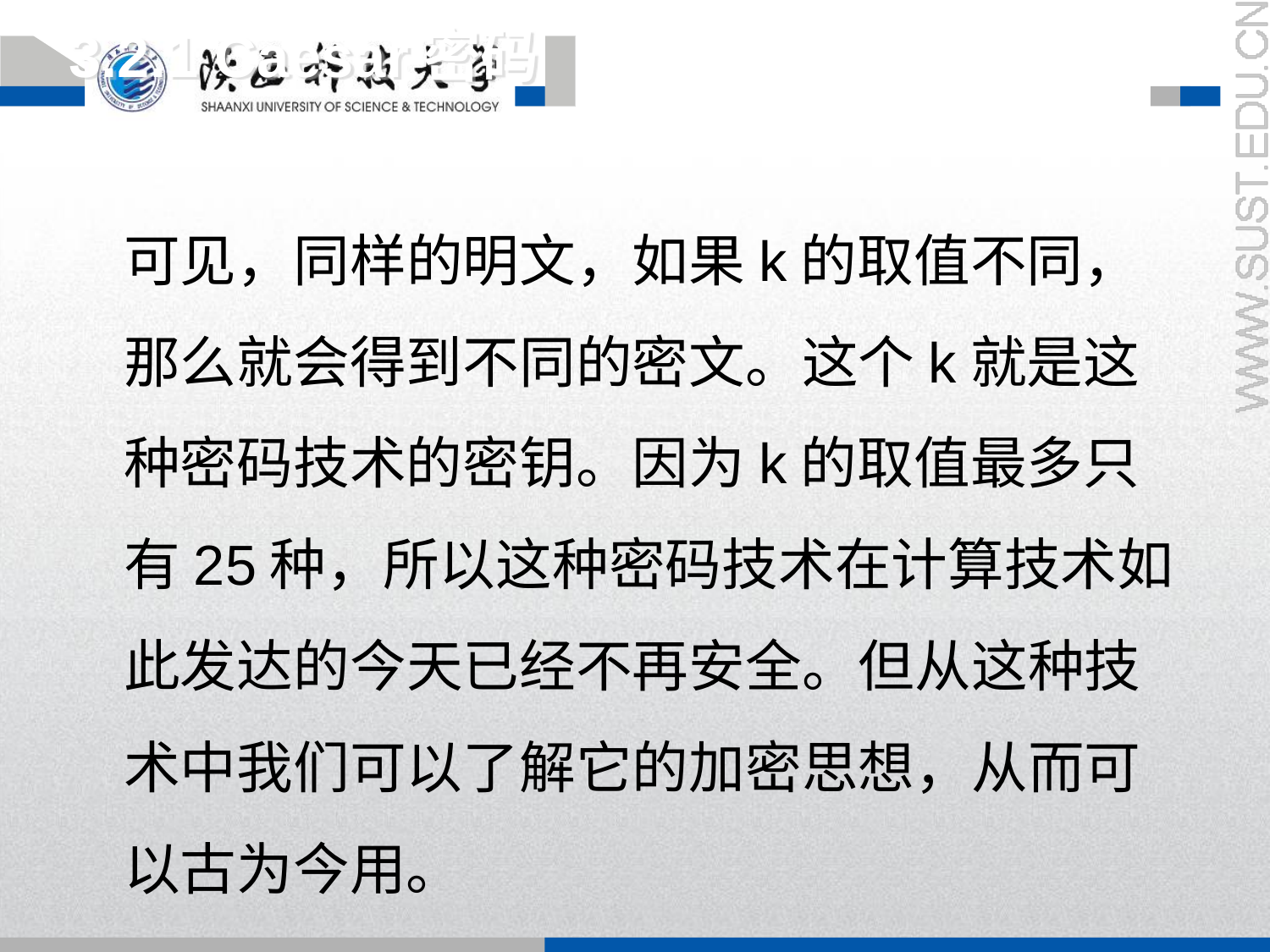

3.2.1 Caesar密码
	可见，同样的明文，如果k的取值不同，那么就会得到不同的密文。这个k就是这种密码技术的密钥。因为k的取值最多只有25种，所以这种密码技术在计算技术如此发达的今天已经不再安全。但从这种技术中我们可以了解它的加密思想，从而可以古为今用。